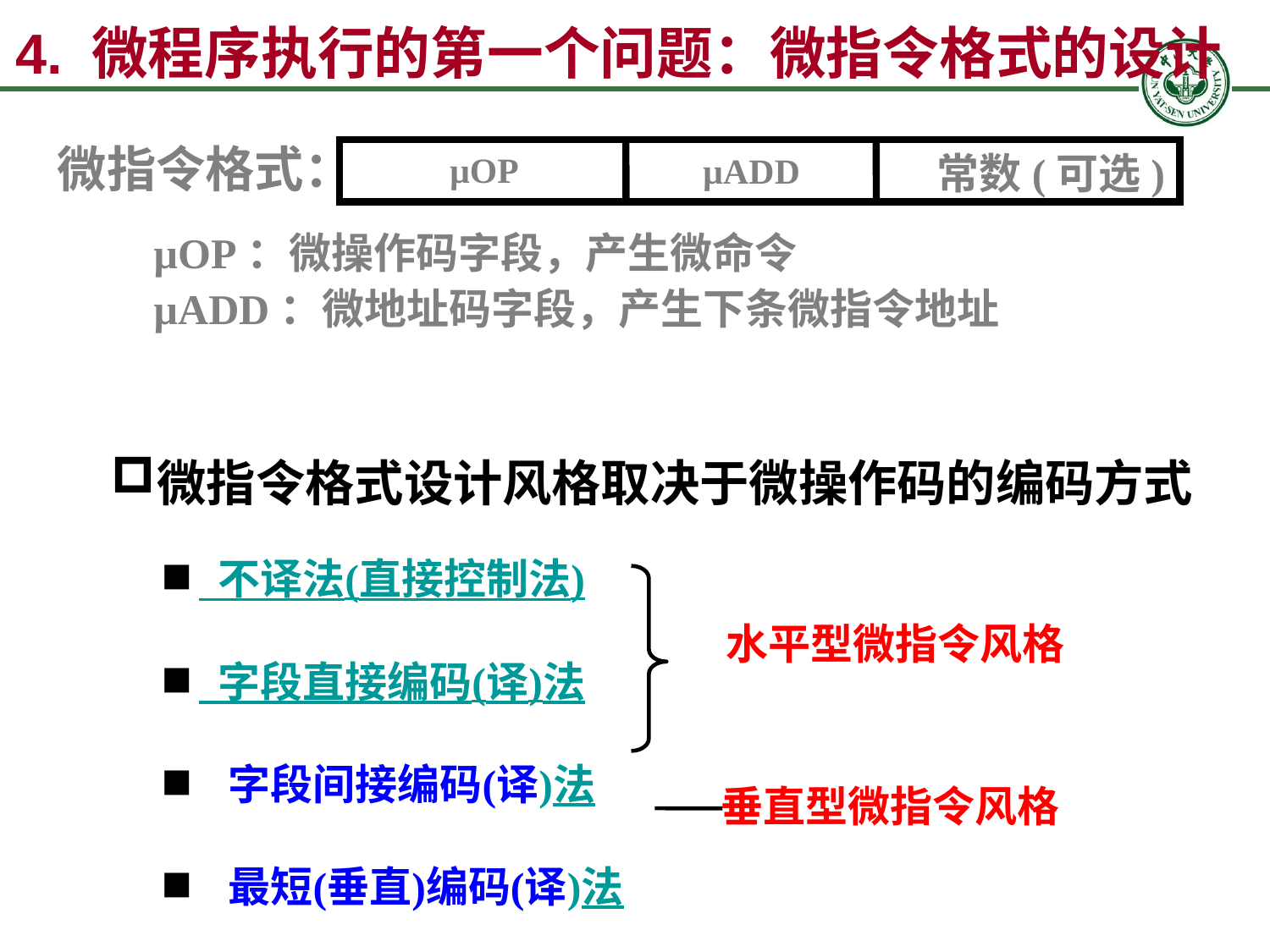

# 4. 微程序执行的第一个问题：微指令格式的设计
微指令格式：
常数(可选)
 µOP

µADD

 µOP：微操作码字段，产生微命令
 µADD：微地址码字段，产生下条微指令地址

微指令格式设计风格取决于微操作码的编码方式
  不译法(直接控制法)
  字段直接编码(译)法
  字段间接编码(译)法
  最短(垂直)编码(译)法

水平型微指令风格
垂直型微指令风格